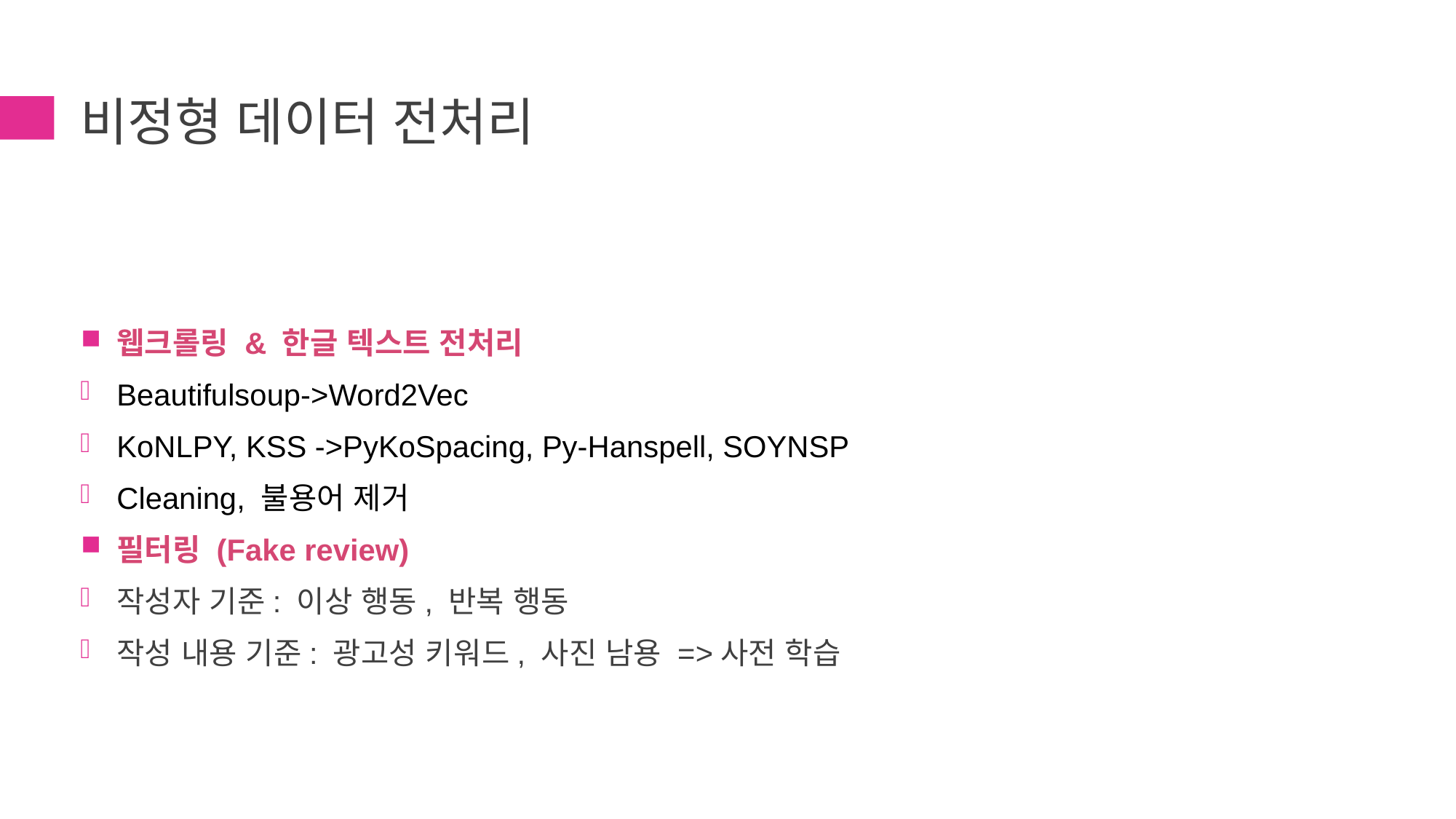

# 비정형 데이터 전처리
웹크롤링 & 한글 텍스트 전처리
Beautifulsoup->Word2Vec
KoNLPY, KSS ->PyKoSpacing, Py-Hanspell, SOYNSP
Cleaning, 불용어 제거
필터링 (Fake review)
작성자 기준: 이상 행동, 반복 행동
작성 내용 기준: 광고성 키워드, 사진 남용 =>사전 학습